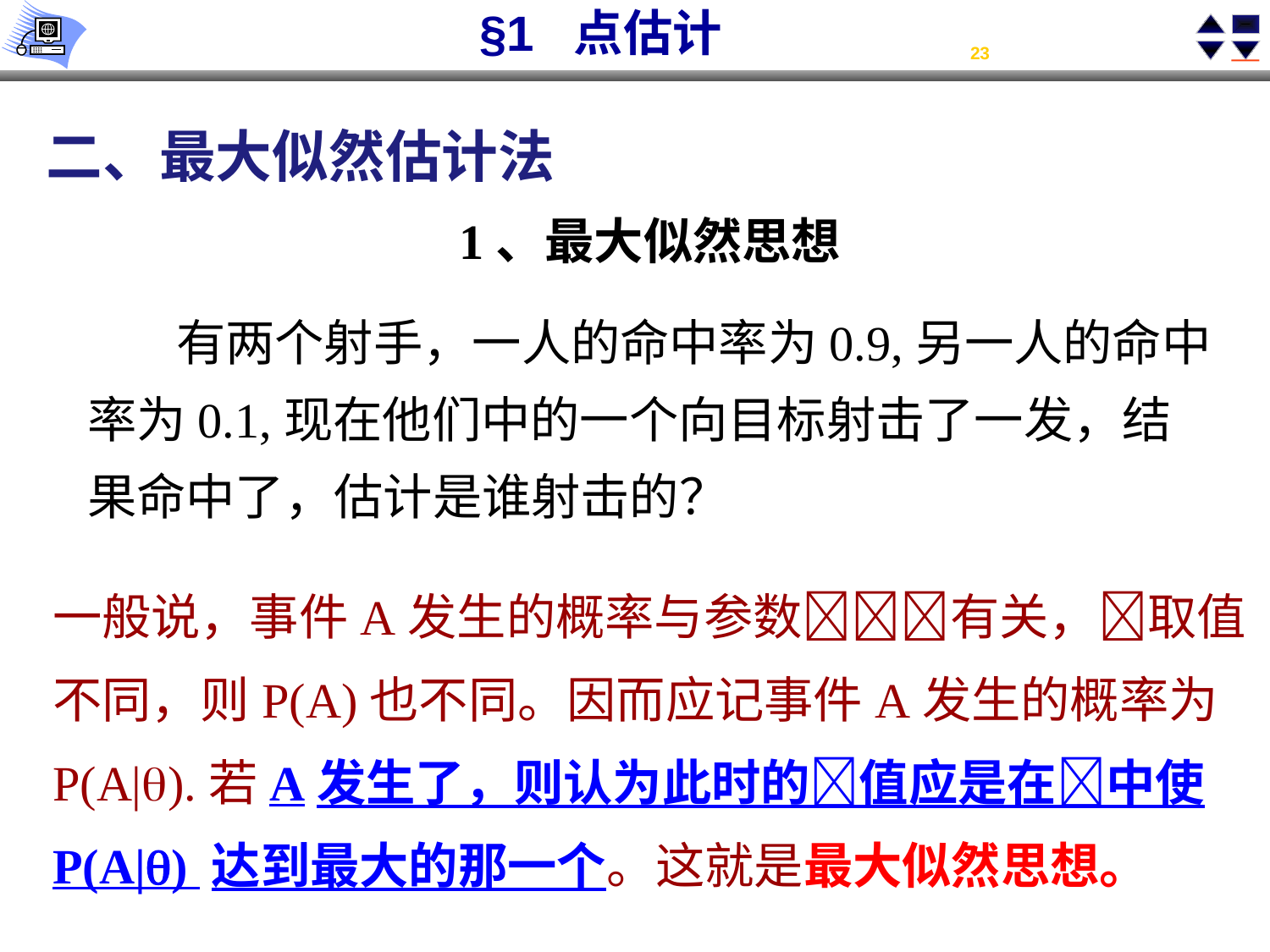

二、最大似然估计法
1、最大似然思想
       有两个射手，一人的命中率为0.9,另一人的命中率为0.1,现在他们中的一个向目标射击了一发，结果命中了，估计是谁射击的？
一般说，事件A发生的概率与参数θ∈Θ有关，θ取值不同，则P(A)也不同。因而应记事件A发生的概率为P(A|θ).若A发生了，则认为此时的θ值应是在Θ中使P(A|θ) 达到最大的那一个。这就是最大似然思想。